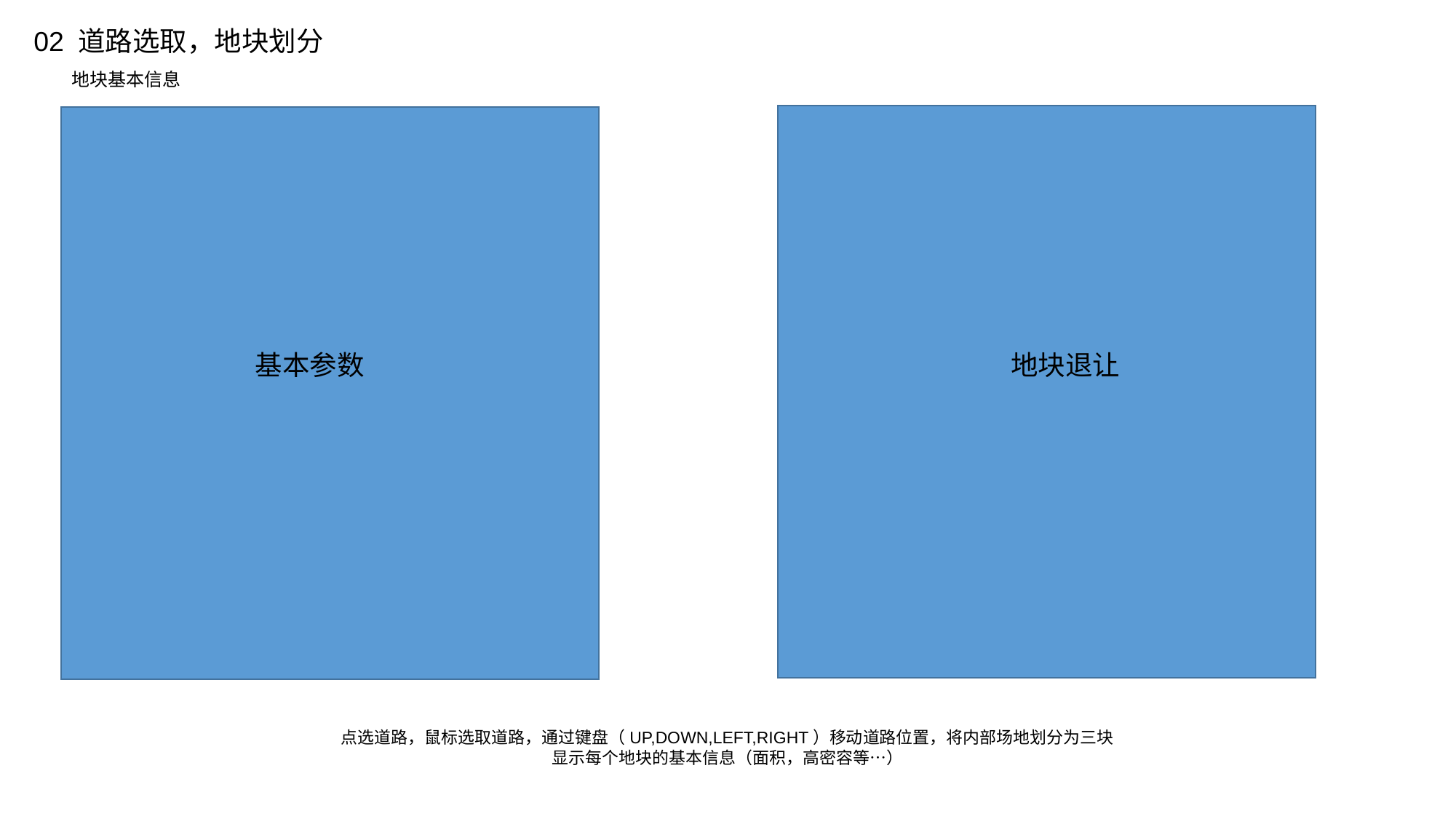

02 道路选取，地块划分
地块基本信息

基本参数
地块退让
点选道路，鼠标选取道路，通过键盘（UP,DOWN,LEFT,RIGHT）移动道路位置，将内部场地划分为三块
显示每个地块的基本信息（面积，高密容等…）